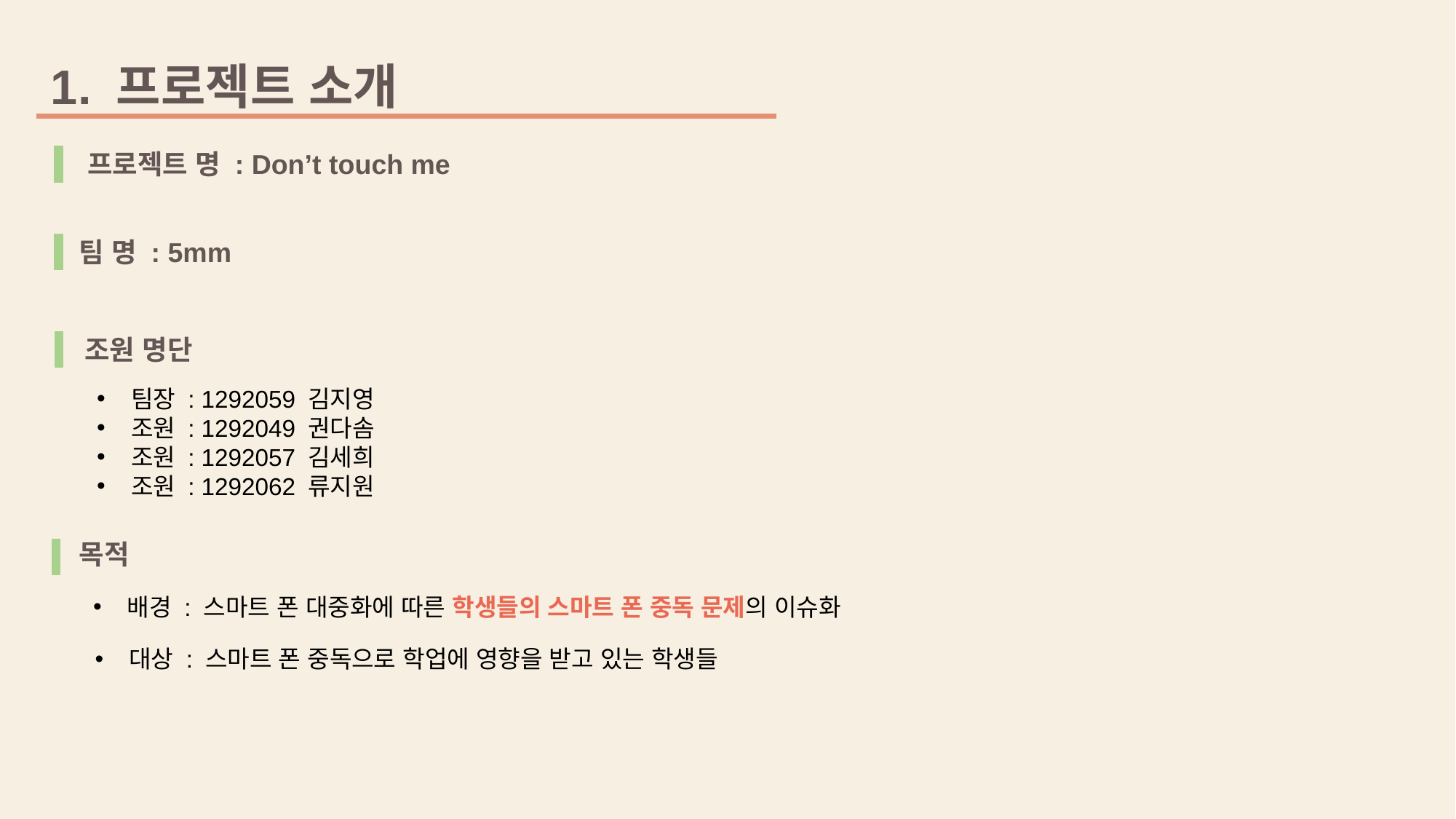

1. 프로젝트 소개
프로젝트 명 : Don’t touch me
팀 명 : 5mm
조원 명단
팀장 : 1292059 김지영
조원 : 1292049 권다솜
조원 : 1292057 김세희
조원 : 1292062 류지원
목적
배경 : 스마트 폰 대중화에 따른 학생들의 스마트 폰 중독 문제의 이슈화
대상 : 스마트 폰 중독으로 학업에 영향을 받고 있는 학생들